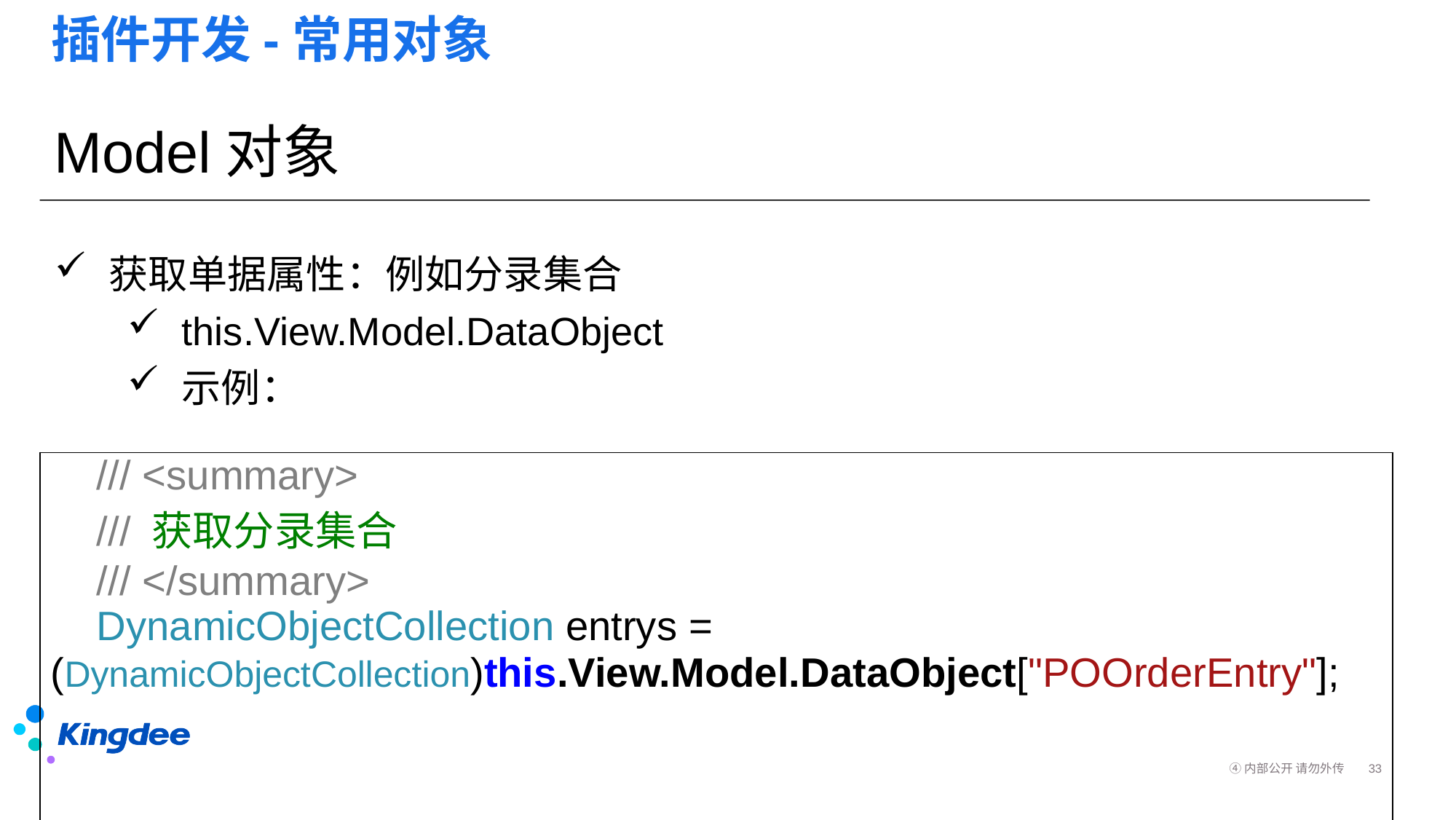

# 插件开发-常用对象
Model对象

获取单据属性：例如分录集合
this.View.Model.DataObject
示例：
| /// <summary> /// 获取分录集合 /// </summary> DynamicObjectCollection entrys = (DynamicObjectCollection)this.View.Model.DataObject["POOrderEntry"]; |
| --- |